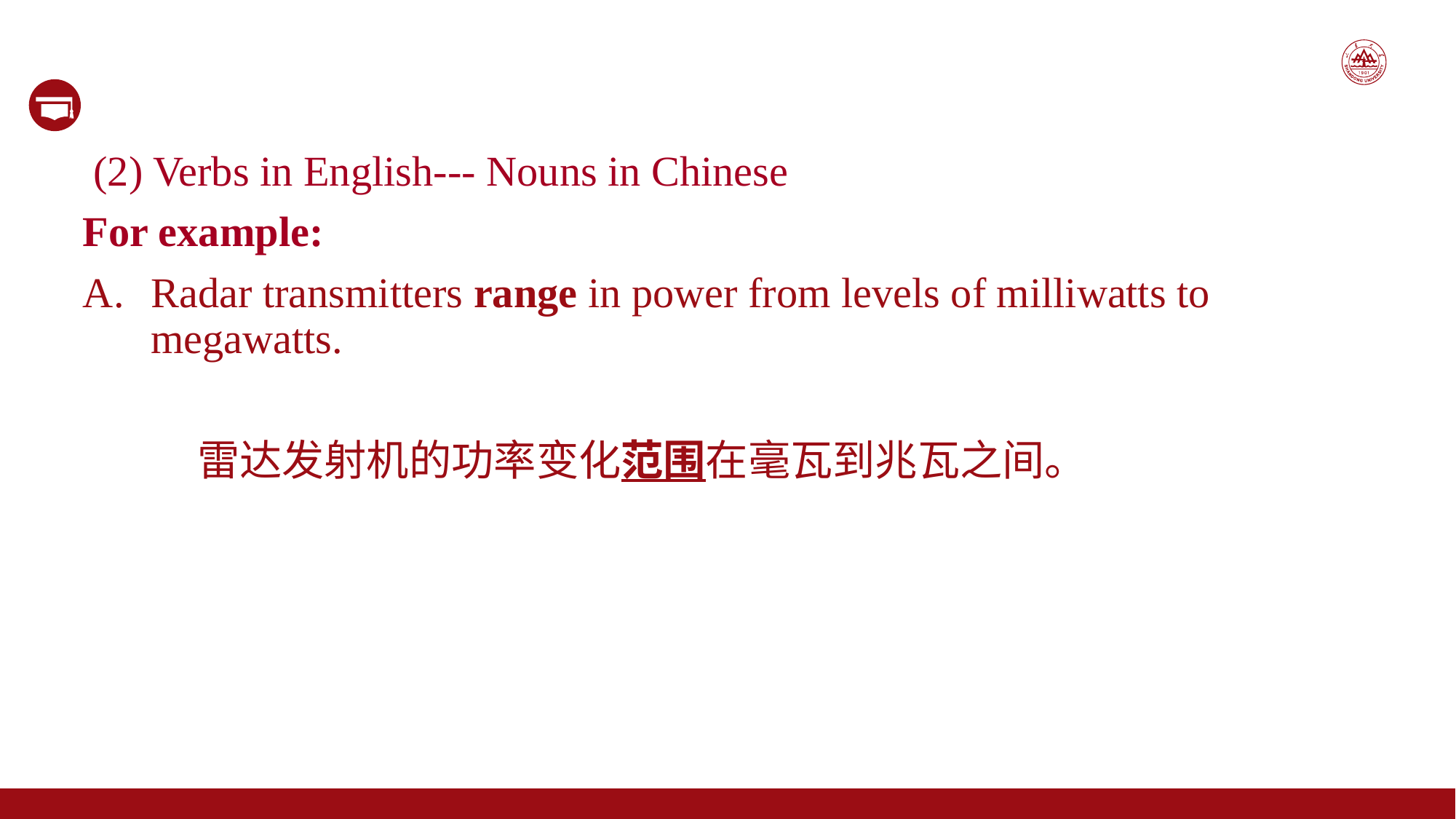

(2) Verbs in English--- Nouns in Chinese
For example:
Radar transmitters range in power from levels of milliwatts to megawatts.

           雷达发射机的功率变化范围在毫瓦到兆瓦之间。